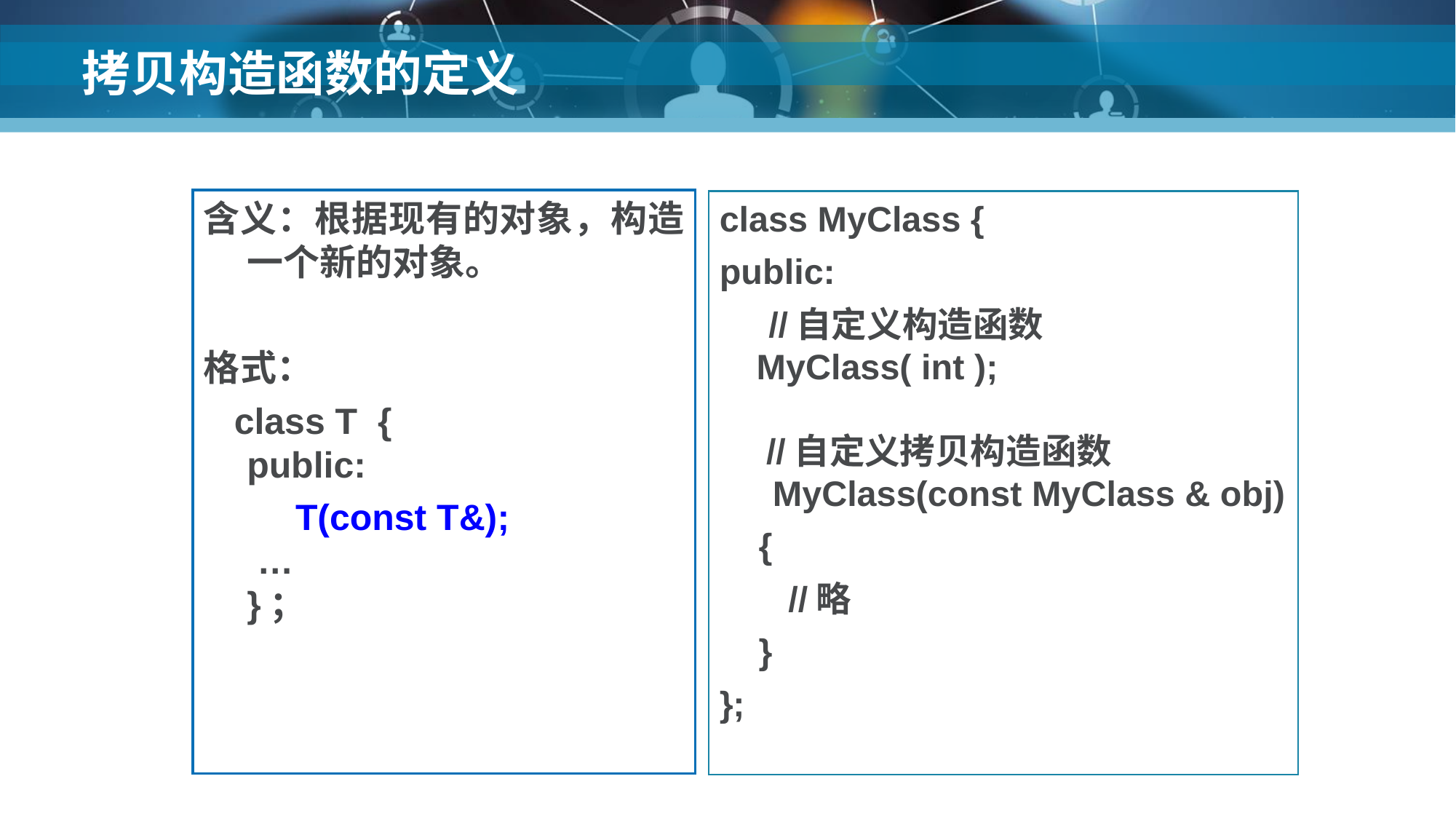

# 拷贝构造函数的定义
含义：根据现有的对象，构造一个新的对象。

格式：
   class T  {
public:
         T(const T&);
 …
}；
class MyClass {
public:
     //自定义构造函数 MyClass( int );
 //自定义拷贝构造函数
 MyClass(const MyClass & obj)
    {
       //略
    }
};